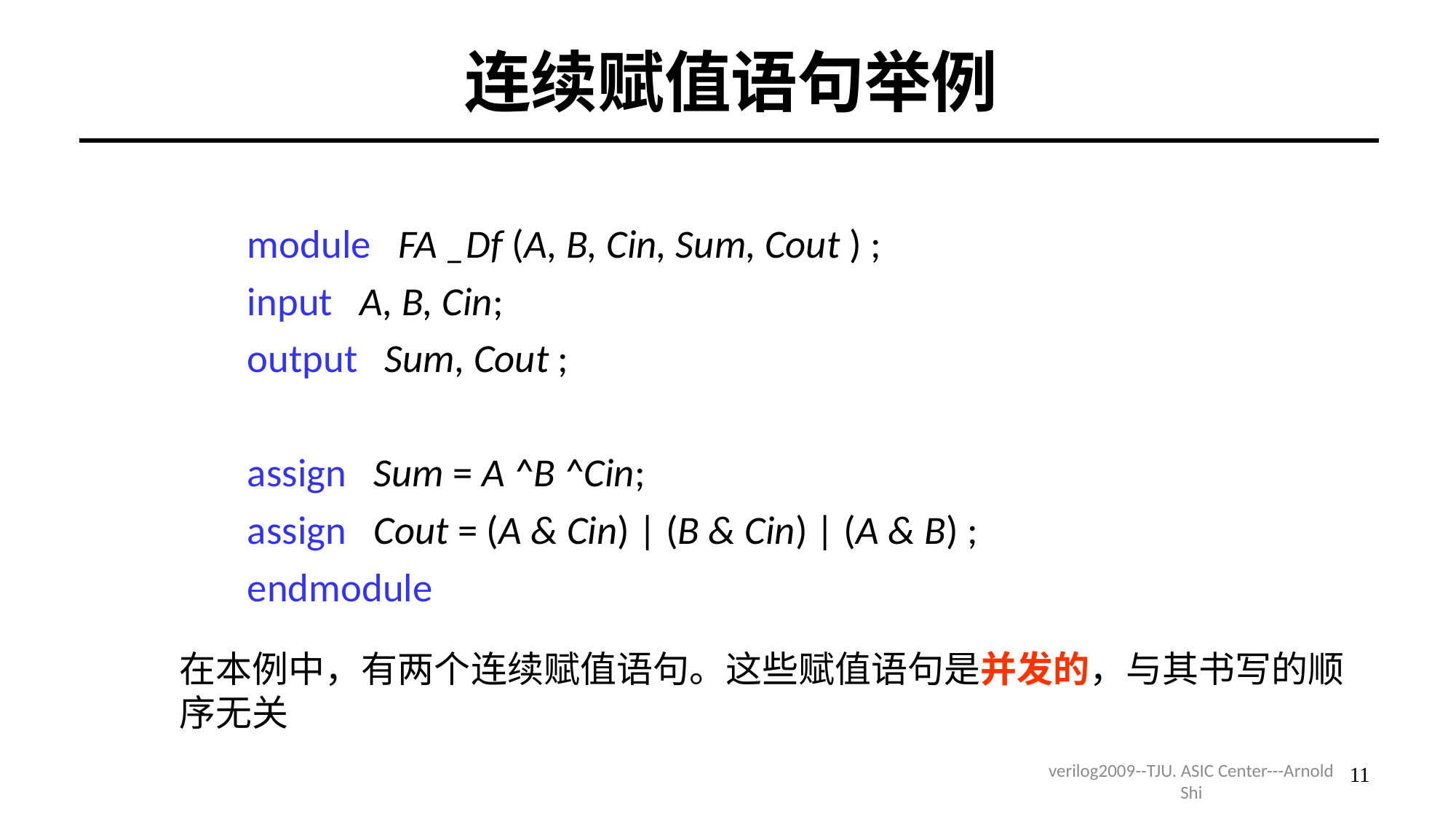

# 连续赋值语句举例
module   FA _Df (A, B, Cin, Sum, Cout ) ;
input   A, B, Cin;
output   Sum, Cout ;

assign   Sum = A ^B ^Cin;
assign   Cout = (A & Cin) | (B & Cin) | (A & B) ;
endmodule
在本例中，有两个连续赋值语句。这些赋值语句是并发的，与其书写的顺序无关
11
verilog2009--TJU. ASIC Center---Arnold Shi